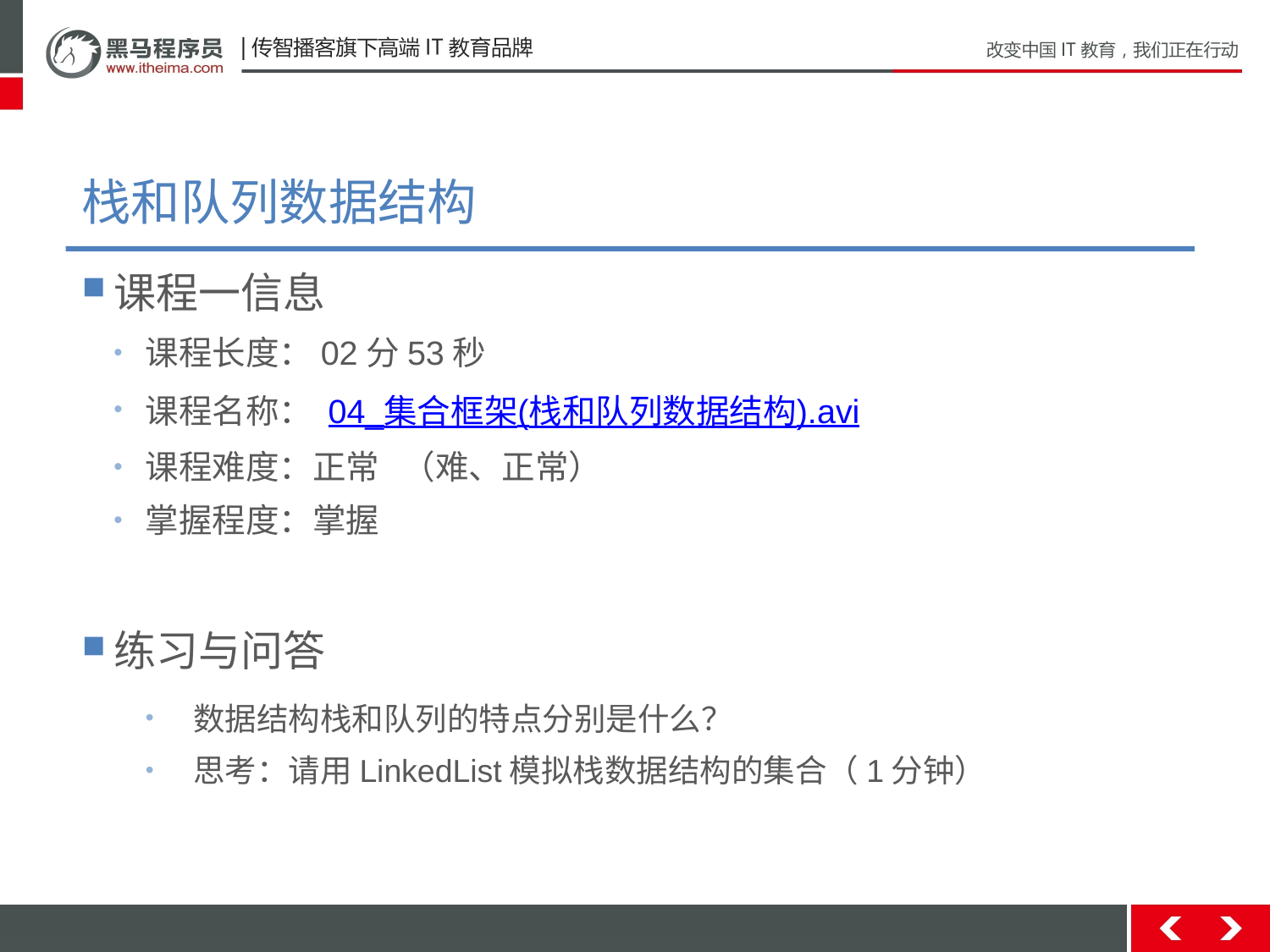

# 栈和队列数据结构
课程一信息
课程长度：02分53秒
课程名称： 04_集合框架(栈和队列数据结构).avi
课程难度：正常   （难、正常）
掌握程度：掌握

练习与问答
数据结构栈和队列的特点分别是什么？
思考：请用LinkedList模拟栈数据结构的集合（1分钟）